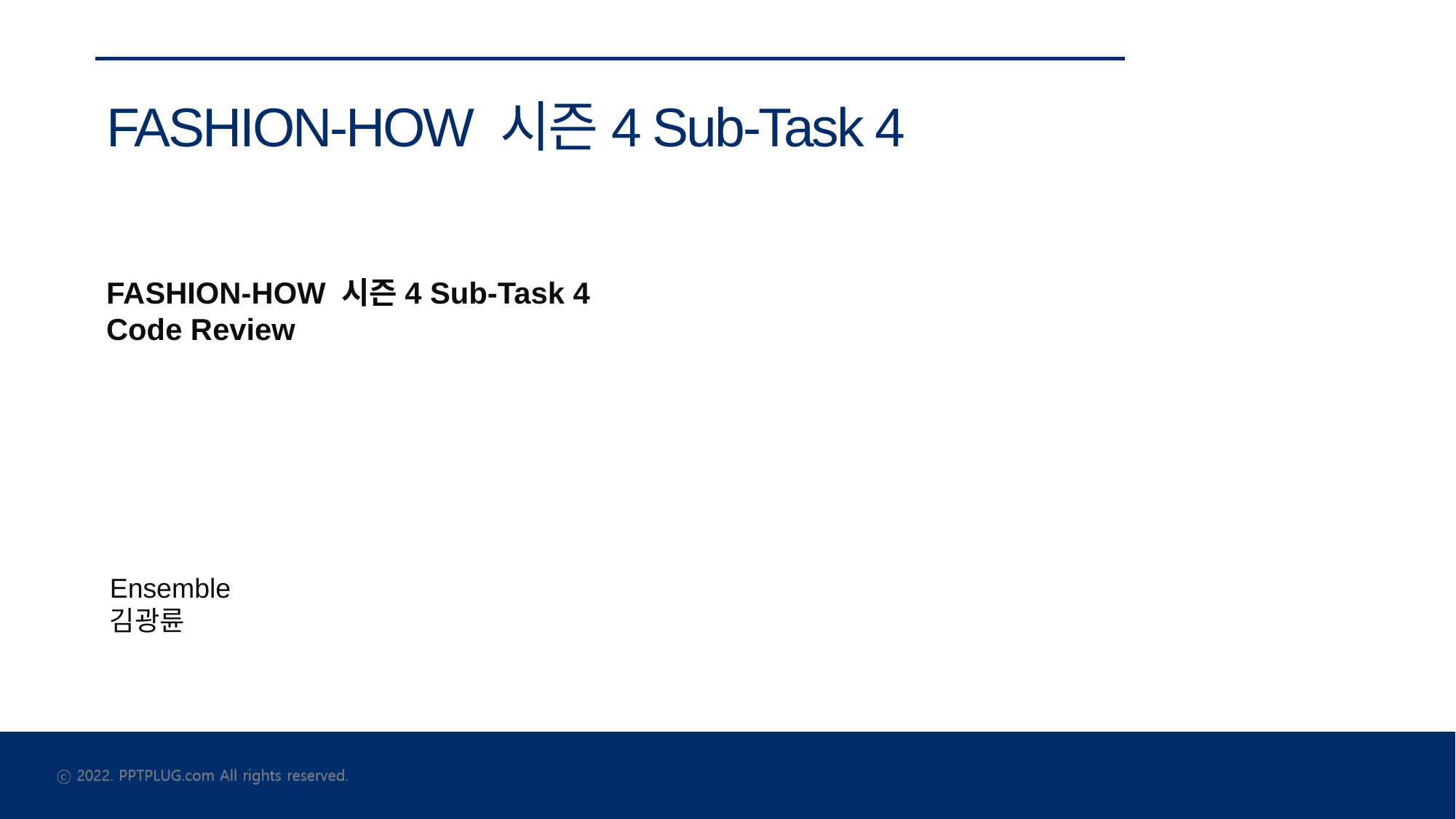

FASHION-HOW 시즌4 Sub-Task 4
FASHION-HOW 시즌4 Sub-Task 4
Code Review
Ensemble
김광륜